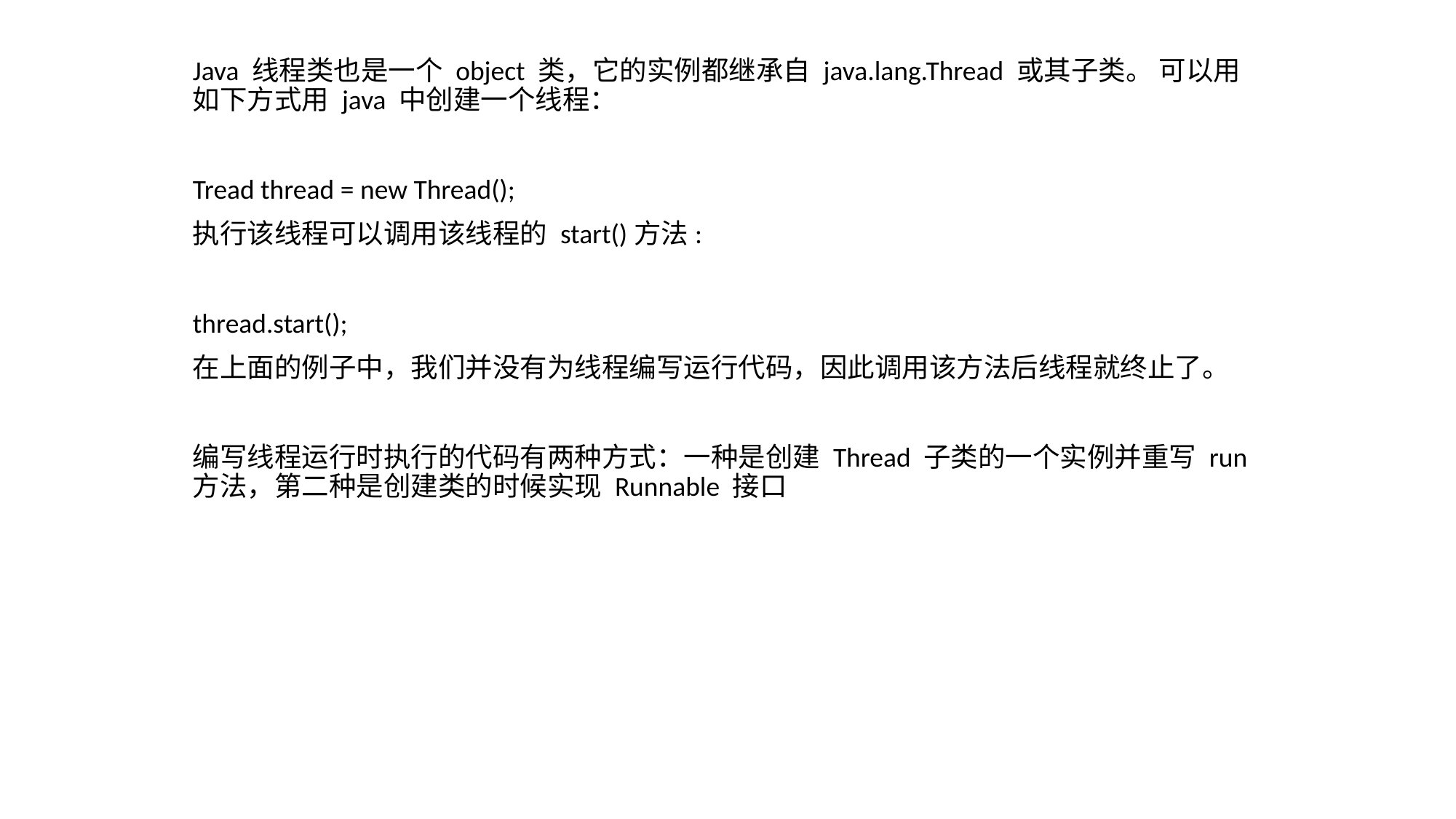

Java 线程类也是一个 object 类，它的实例都继承自 java.lang.Thread 或其子类。 可以用如下方式用 java 中创建一个线程：

Tread thread = new Thread();
执行该线程可以调用该线程的 start()方法:

thread.start();
在上面的例子中，我们并没有为线程编写运行代码，因此调用该方法后线程就终止了。

编写线程运行时执行的代码有两种方式：一种是创建 Thread 子类的一个实例并重写 run 方法，第二种是创建类的时候实现 Runnable 接口